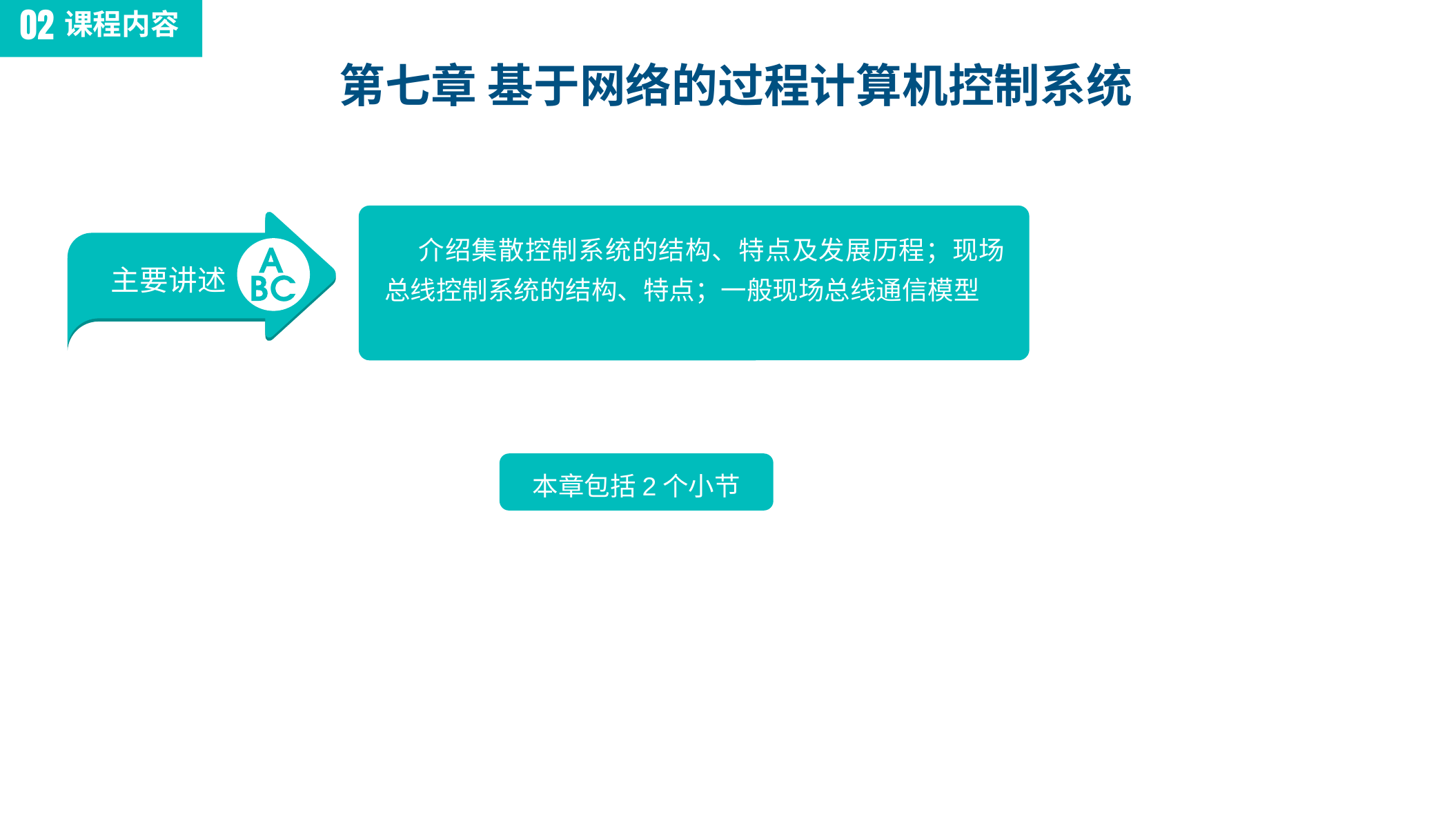

02
课程内容
第七章 基于网络的过程计算机控制系统

    介绍集散控制系统的结构、特点及发展历程；现场总线控制系统的结构、特点；一般现场总线通信模型

主要讲述
本章包括2个小节